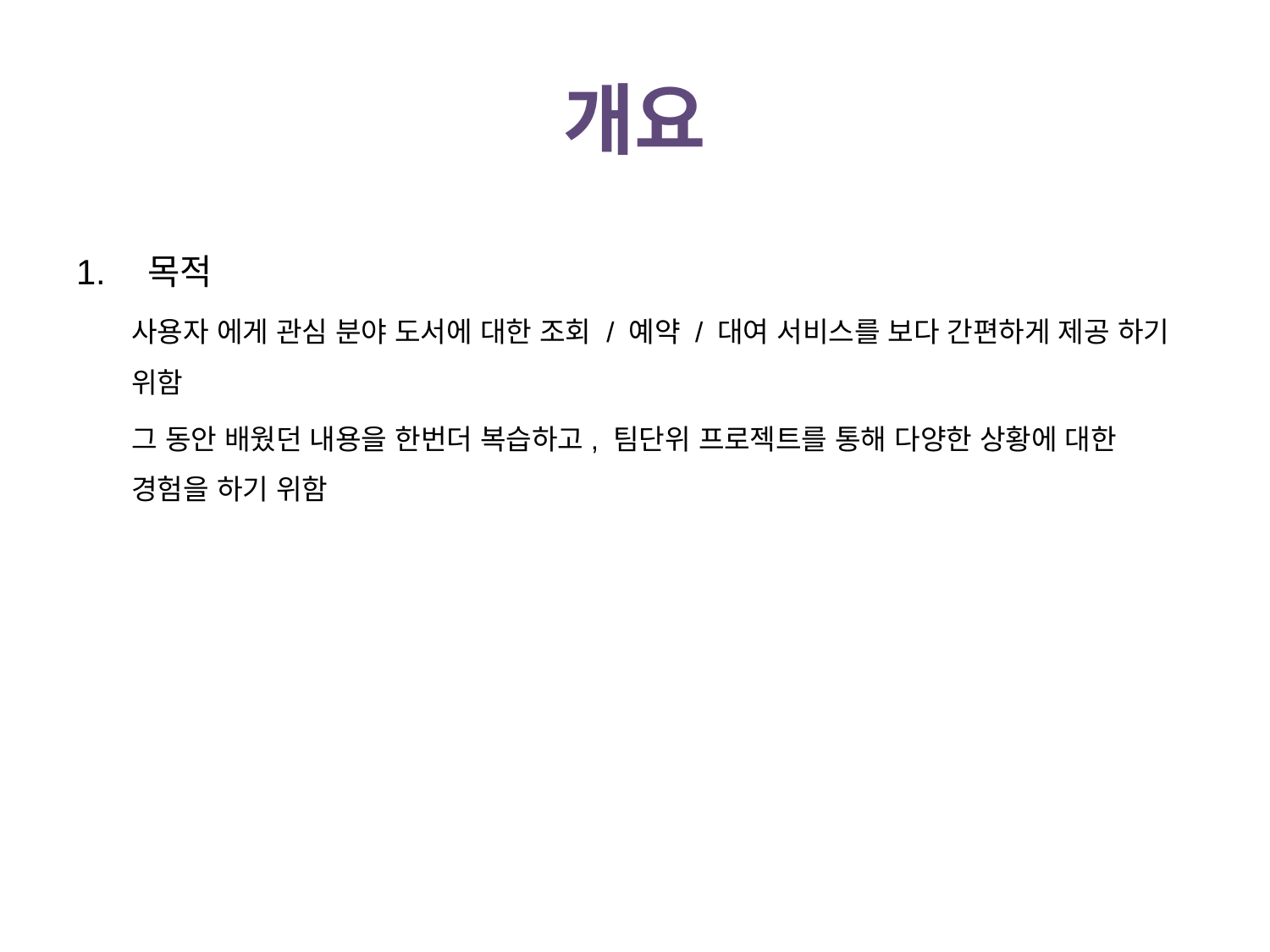

# 개요
목적
사용자 에게 관심 분야 도서에 대한 조회 / 예약 / 대여 서비스를 보다 간편하게 제공 하기 위함
그 동안 배웠던 내용을 한번더 복습하고, 팀단위 프로젝트를 통해 다양한 상황에 대한 경험을 하기 위함